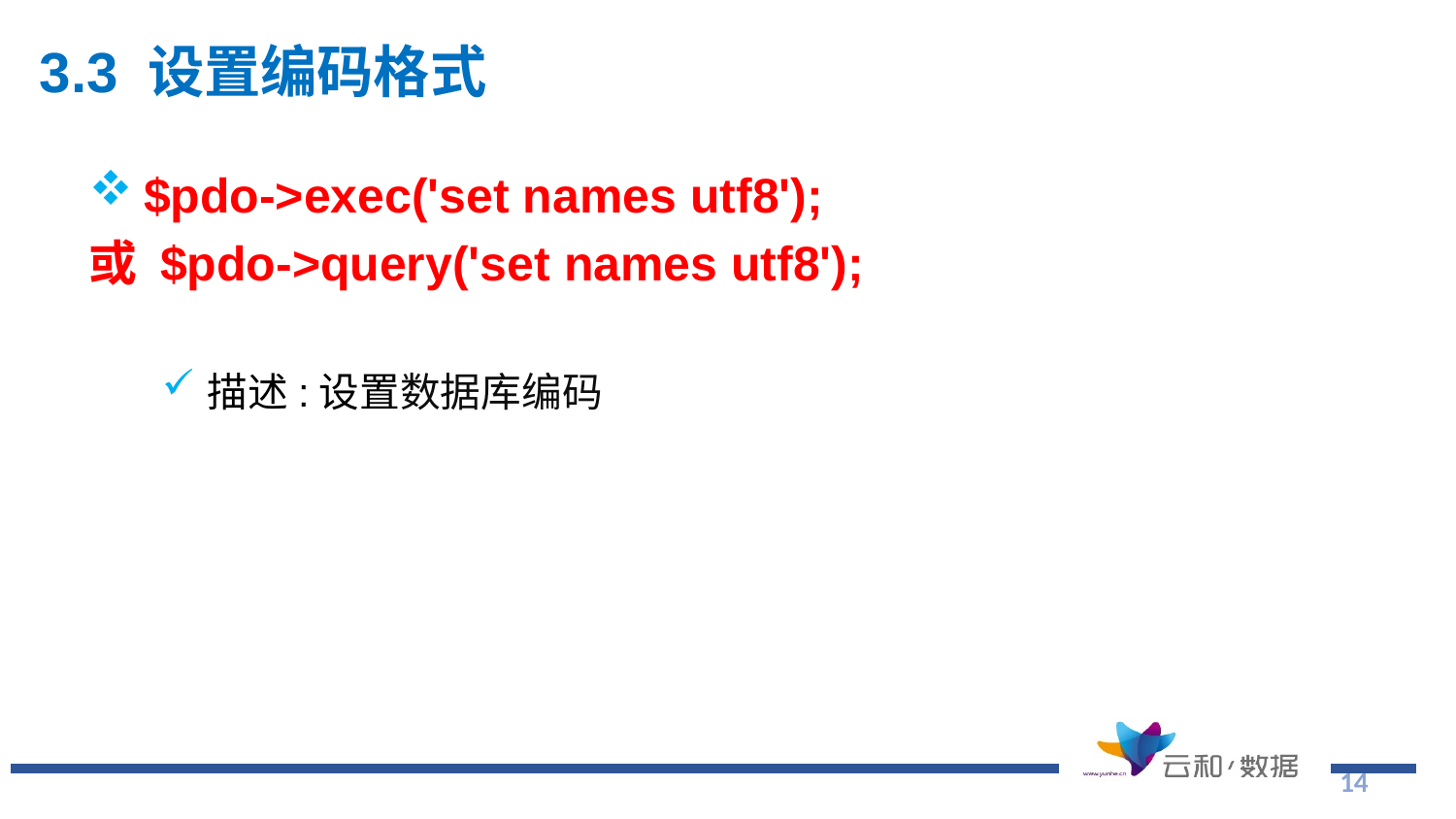

# 3.3 设置编码格式
$pdo->exec('set names utf8');
或 $pdo->query('set names utf8');

描述:设置数据库编码
14